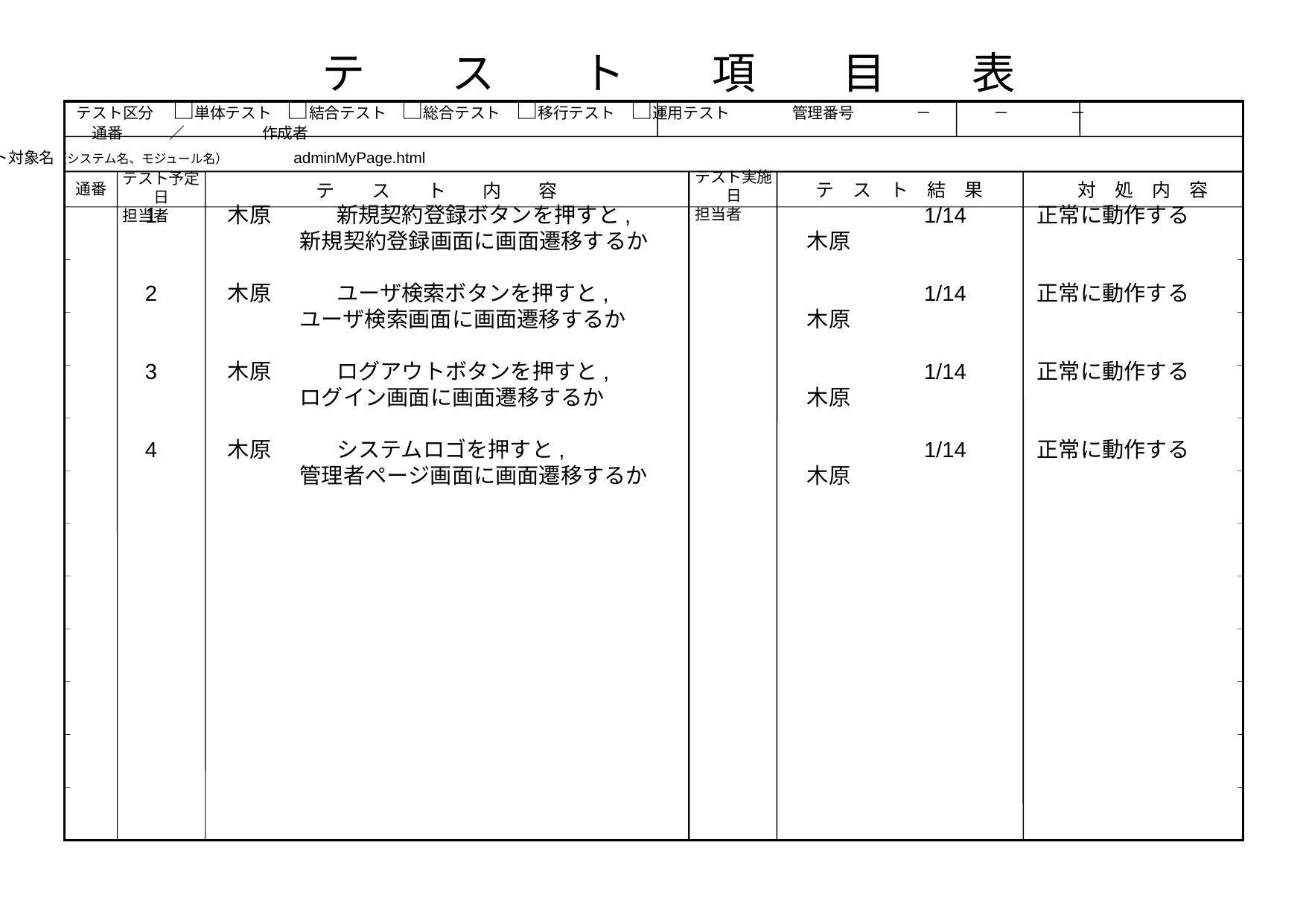

テ　　ス　　ト　　項　　目　　表
テスト区分　 □単体テスト　□結合テスト　□総合テスト　□移行テスト　□運用テスト　　         管理番号　　　　－　　　　－　　　　－　　　　　　通番　　　／　　　　　作成者

テスト対象名（システム名、モジュール名）　　　　adminMyPage.html
テスト実施日
担当者
テスト予定日
担当者

テ　ス　ト　結　果
対　処　内　容
通番
テ　　ス　　ト　　内　　容
　1　　　木原　　　新規契約登録ボタンを押すと,		　　　　　　1/14　　　正常に動作する
	　　　 新規契約登録画面に画面遷移するか	　　　　　　木原

　2　　　木原　　　ユーザ検索ボタンを押すと,		　　　　　　1/14　　　正常に動作する
	　　　 ユーザ検索画面に画面遷移するか　	　　　　　　木原

　3　　　木原　　　ログアウトボタンを押すと,		　　　　　　1/14　　　正常に動作する
	　　　 ログイン画面に画面遷移するか	　　　　　　木原

　4　　　木原　　　システムロゴを押すと,		　　　　　　1/14　　　正常に動作する
	　　　 管理者ページ画面に画面遷移するか　	　　　　　　木原